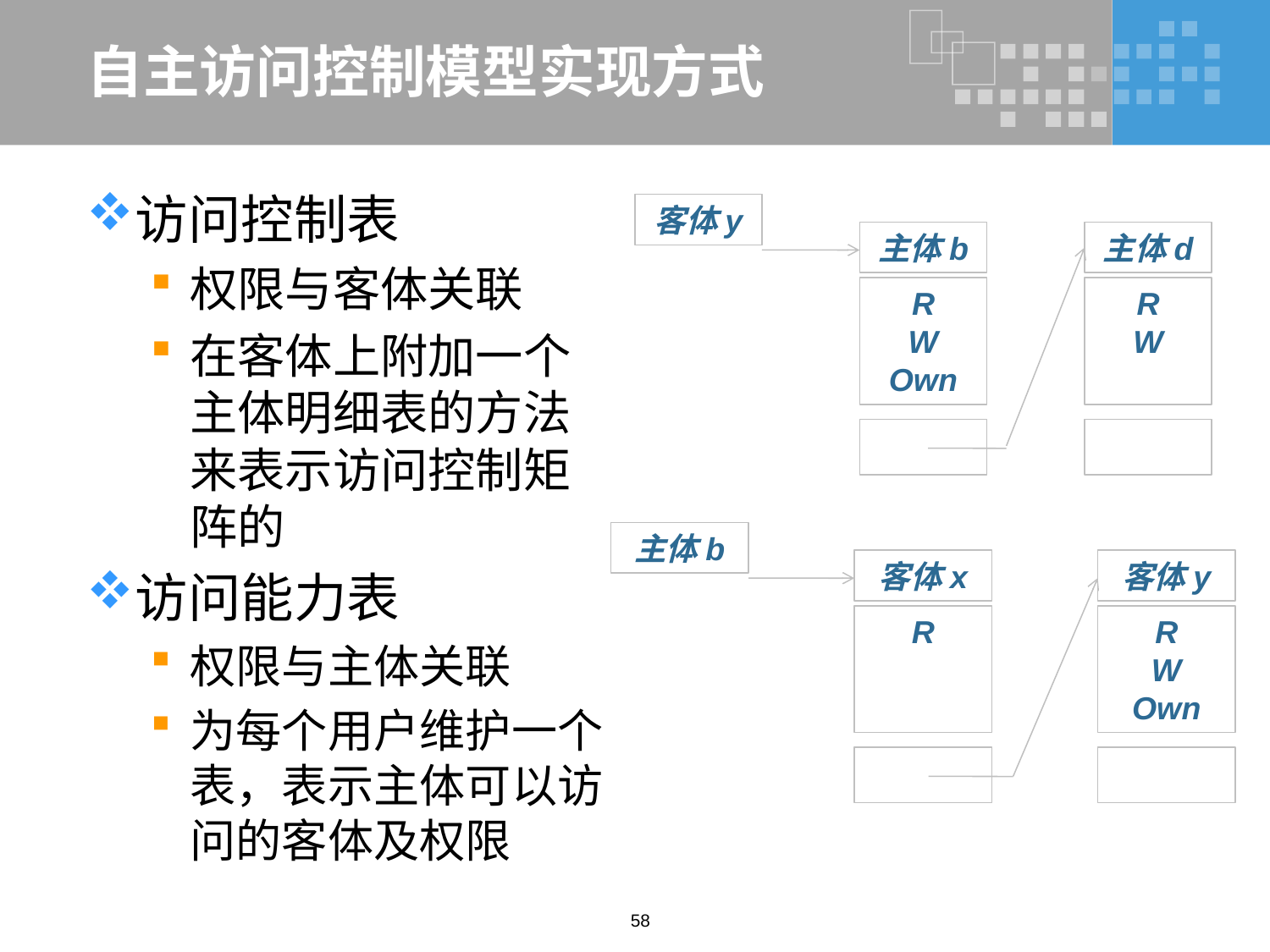

# 自主访问控制模型实现方式
访问控制表
权限与客体关联
在客体上附加一个主体明细表的方法来表示访问控制矩阵的
访问能力表
权限与主体关联
为每个用户维护一个表，表示主体可以访问的客体及权限

客体y
主体b
主体d

R
W
Own
R
W

主体b
客体x
客体y

R

R
W
Own

58